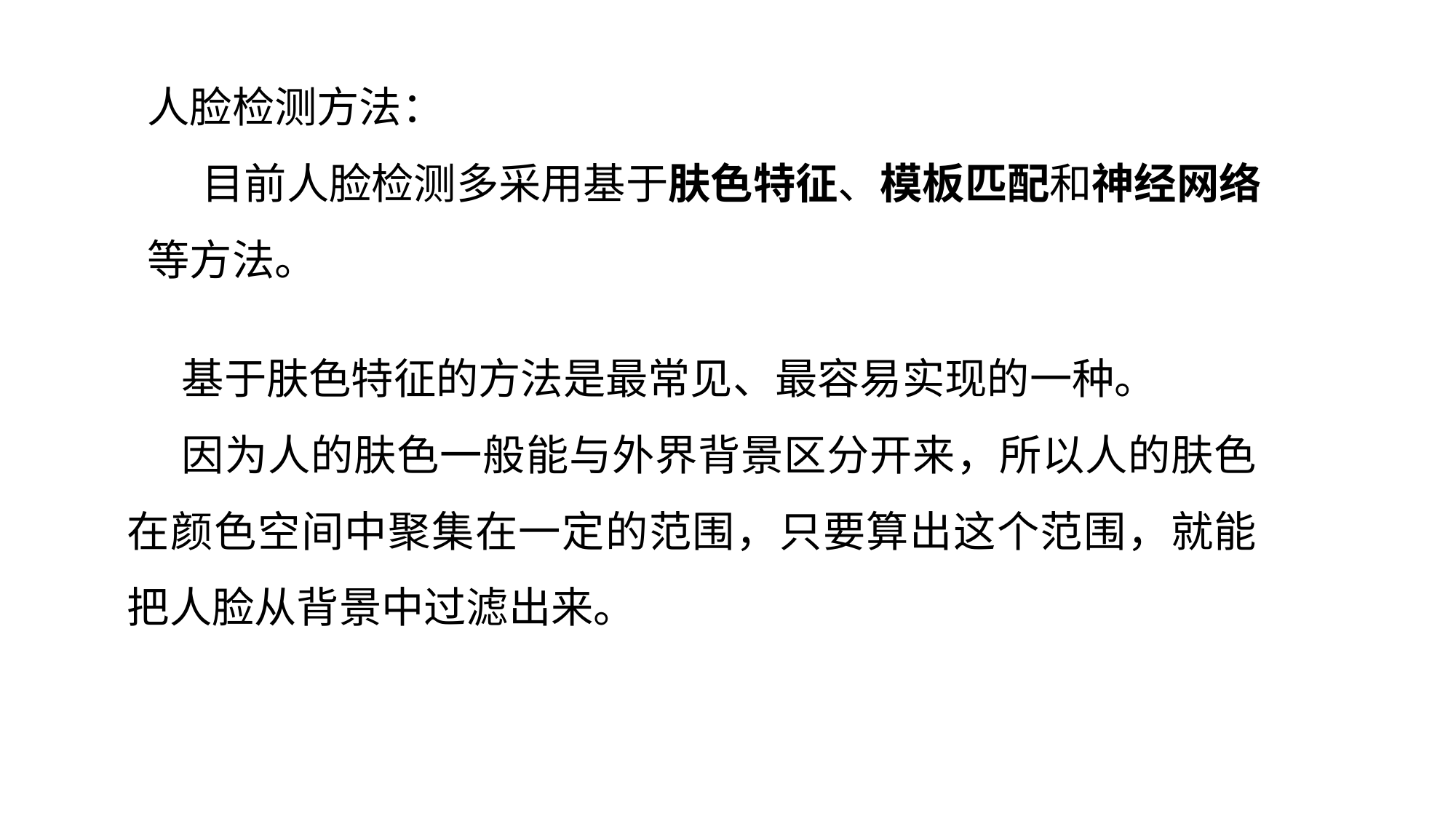

人脸检测方法：
目前人脸检测多采用基于肤色特征、模板匹配和神经网络等方法。
基于肤色特征的方法是最常见、最容易实现的一种。
因为人的肤色一般能与外界背景区分开来，所以人的肤色在颜色空间中聚集在一定的范围，只要算出这个范围，就能把人脸从背景中过滤出来。